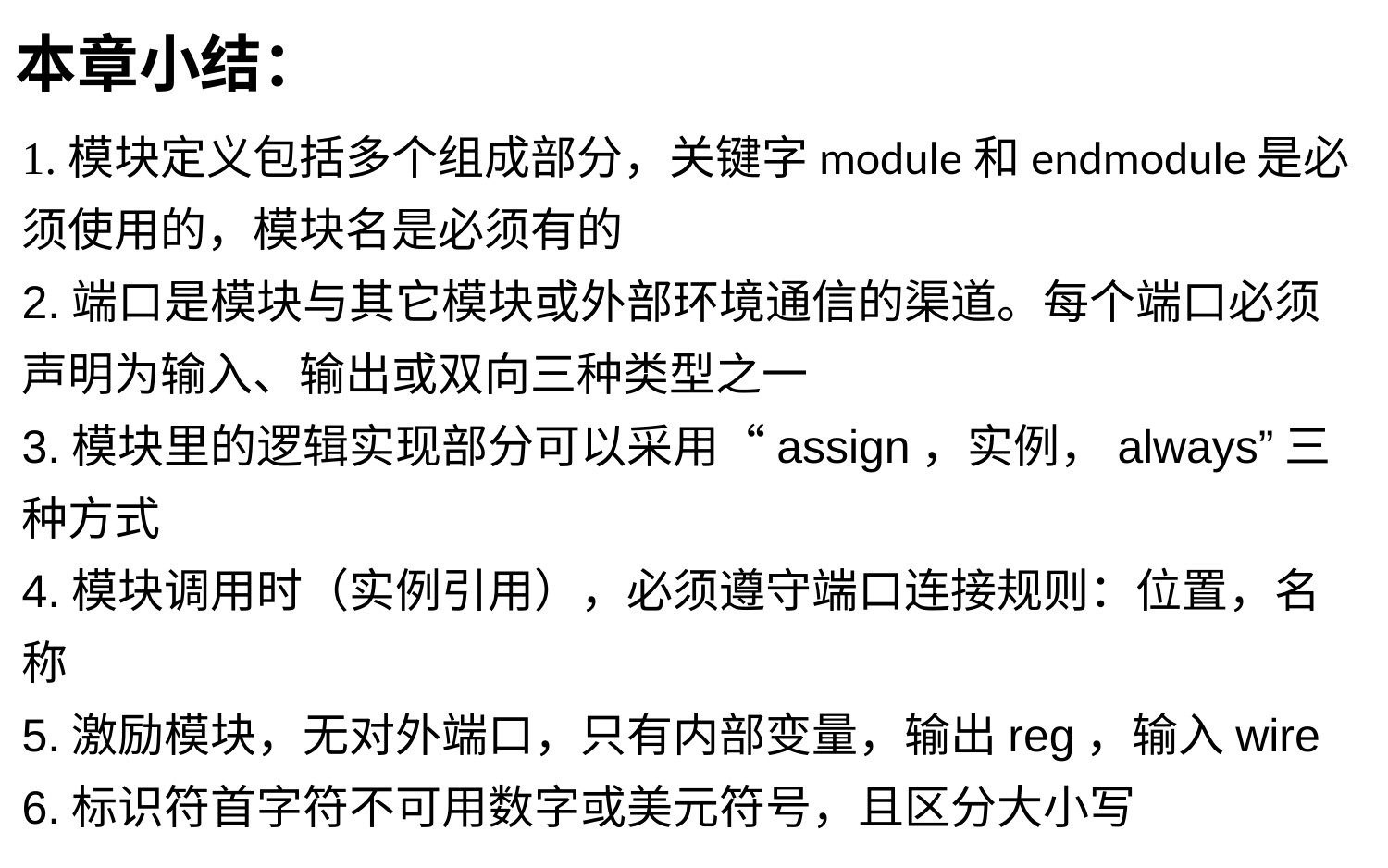

本章小结：
# 1.模块定义包括多个组成部分，关键字module和endmodule是必须使用的，模块名是必须有的 2.端口是模块与其它模块或外部环境通信的渠道。每个端口必须声明为输入、输出或双向三种类型之一 3.模块里的逻辑实现部分可以采用“assign，实例，always”三种方式 4.模块调用时（实例引用），必须遵守端口连接规则：位置，名称 5.激励模块，无对外端口，只有内部变量，输出reg，输入wire 6.标识符首字符不可用数字或美元符号，且区分大小写